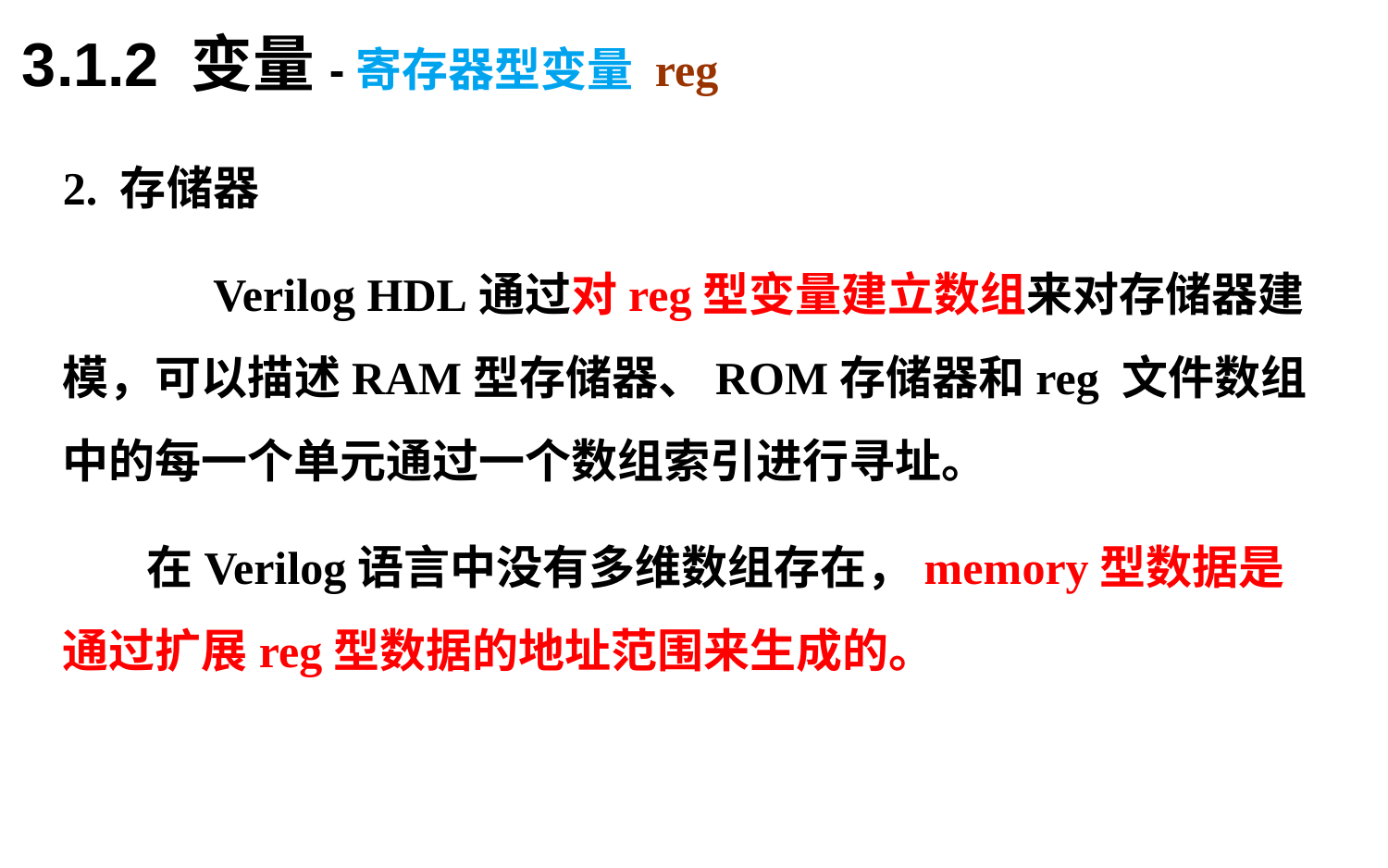

3.1.2 变量-寄存器型变量 reg
2. 存储器
	 Verilog HDL通过对reg型变量建立数组来对存储器建模，可以描述RAM型存储器、ROM存储器和reg 文件数组中的每一个单元通过一个数组索引进行寻址。
       在Verilog语言中没有多维数组存在，memory型数据是通过扩展reg型数据的地址范围来生成的。